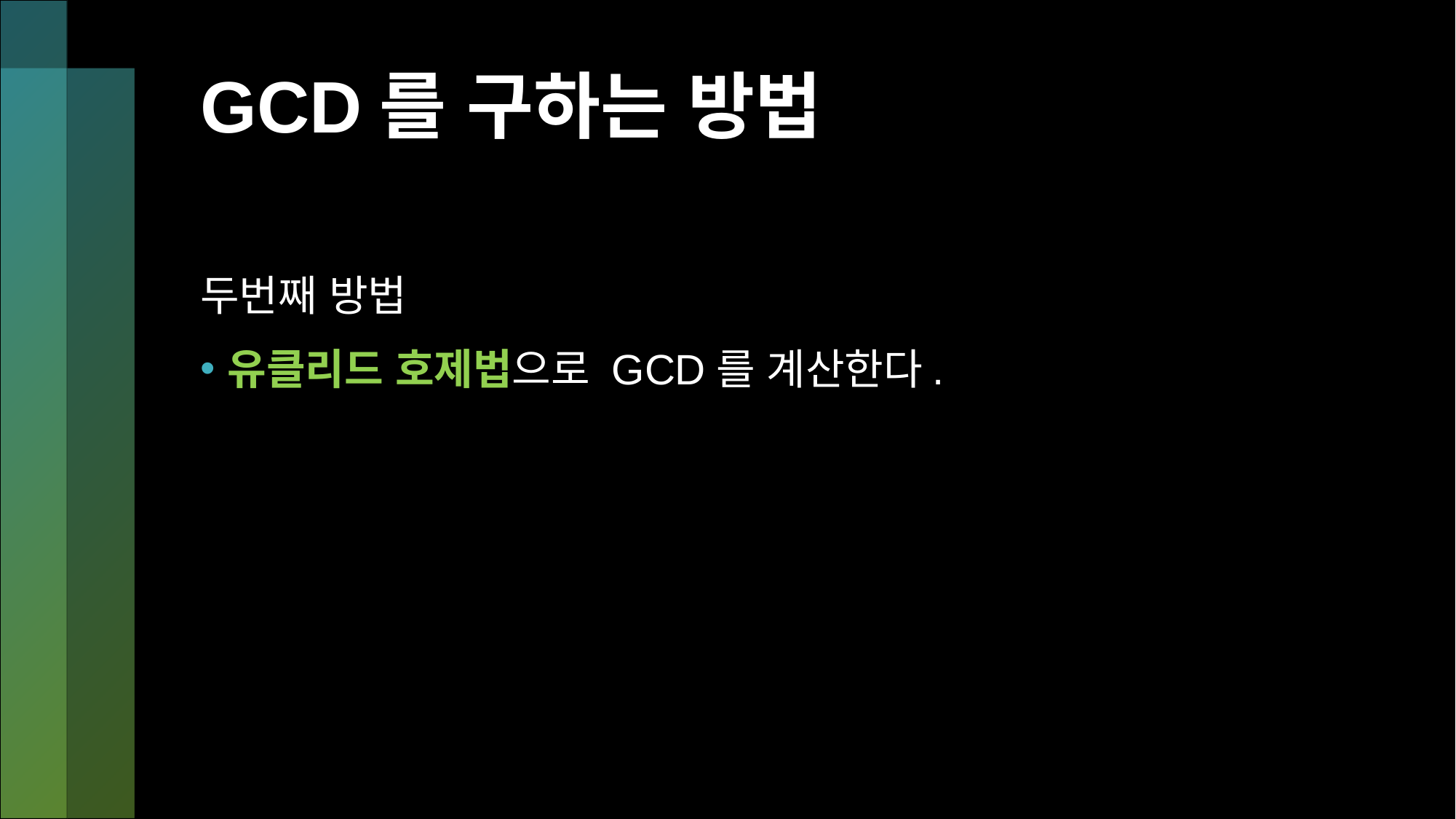

# GCD를 구하는 방법
두번째 방법
유클리드 호제법으로 GCD를 계산한다.